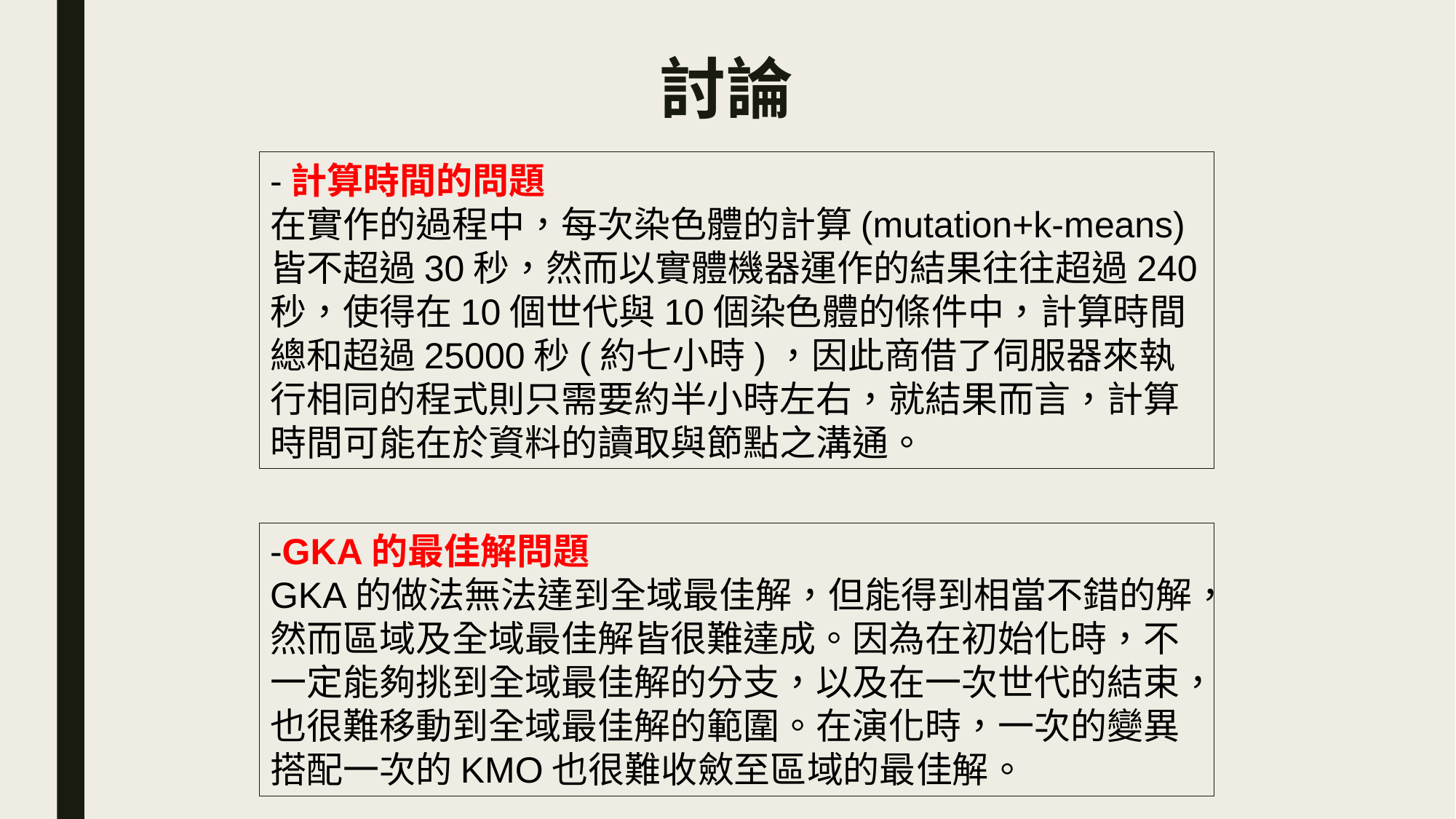

# 討論
-計算時間的問題
在實作的過程中，每次染色體的計算(mutation+k-means)皆不超過30秒，然而以實體機器運作的結果往往超過240秒，使得在10個世代與10個染色體的條件中，計算時間總和超過25000秒(約七小時)，因此商借了伺服器來執行相同的程式則只需要約半小時左右，就結果而言，計算時間可能在於資料的讀取與節點之溝通。
-GKA的最佳解問題
GKA的做法無法達到全域最佳解，但能得到相當不錯的解，然而區域及全域最佳解皆很難達成。因為在初始化時，不一定能夠挑到全域最佳解的分支，以及在一次世代的結束，也很難移動到全域最佳解的範圍。在演化時，一次的變異搭配一次的KMO也很難收斂至區域的最佳解。